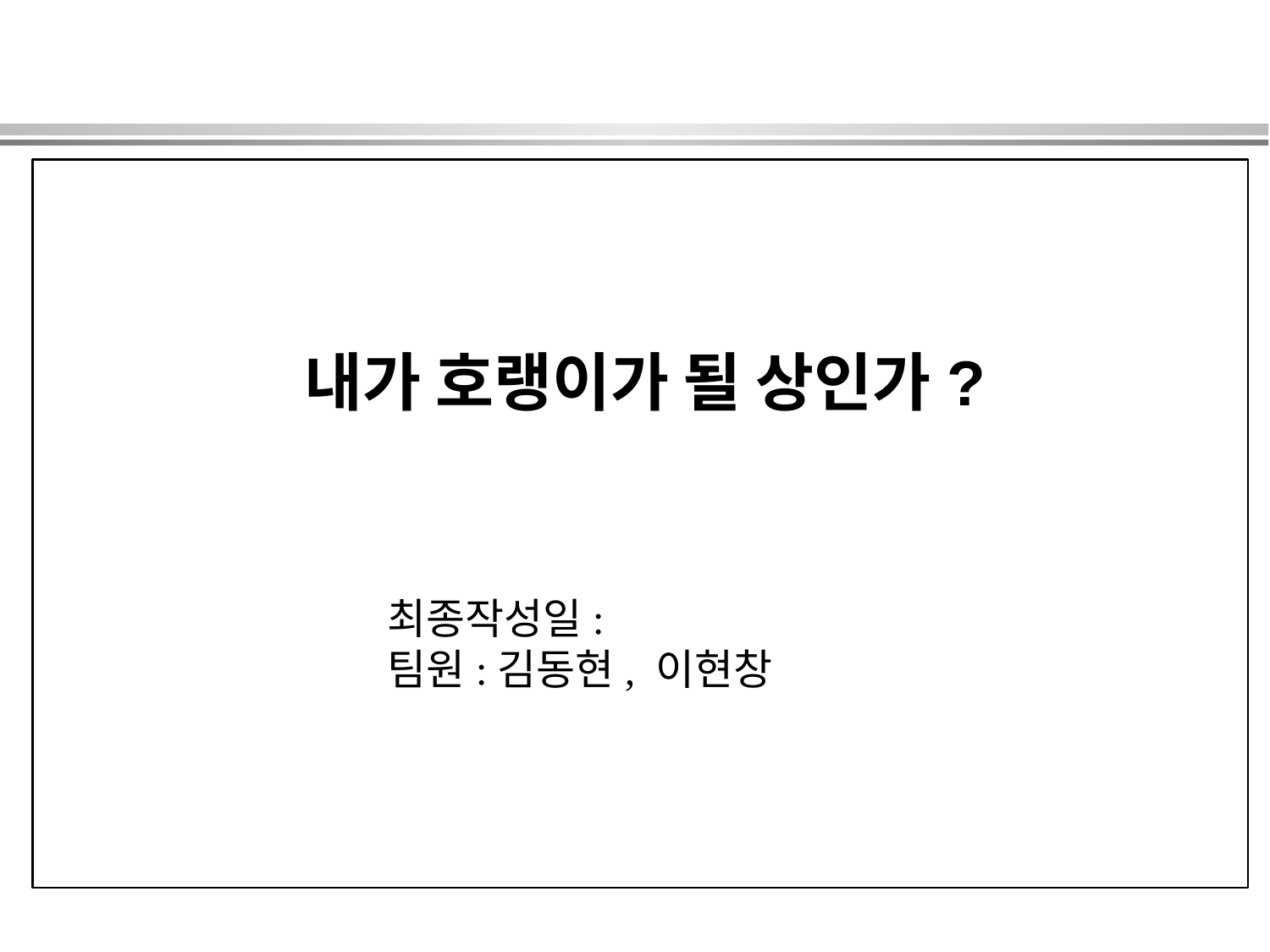

내가 호랭이가 될 상인가?
최종작성일:
팀원:김동현, 이현창
1